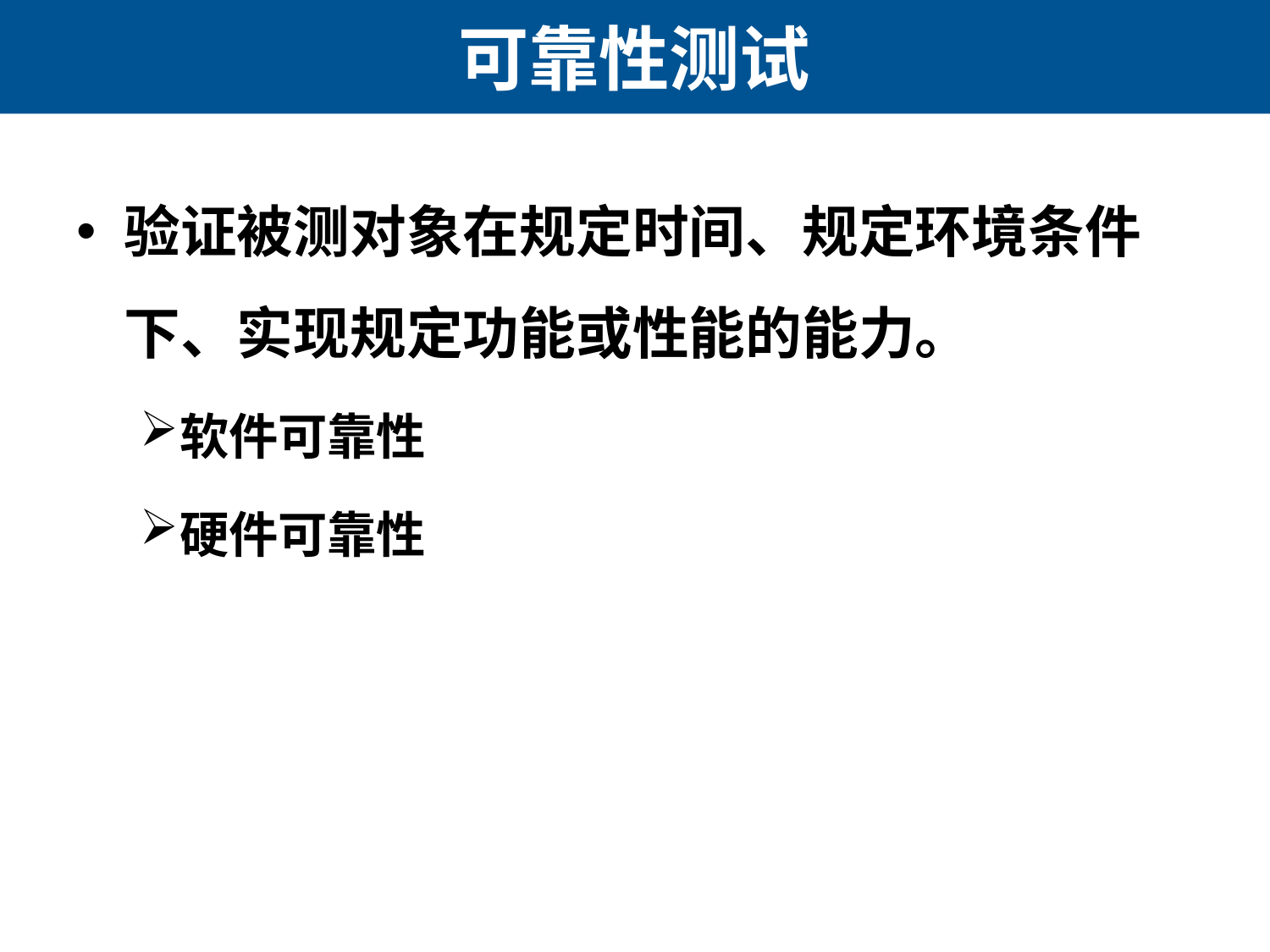

# 可靠性测试
验证被测对象在规定时间、规定环境条件下、实现规定功能或性能的能力。
软件可靠性
硬件可靠性